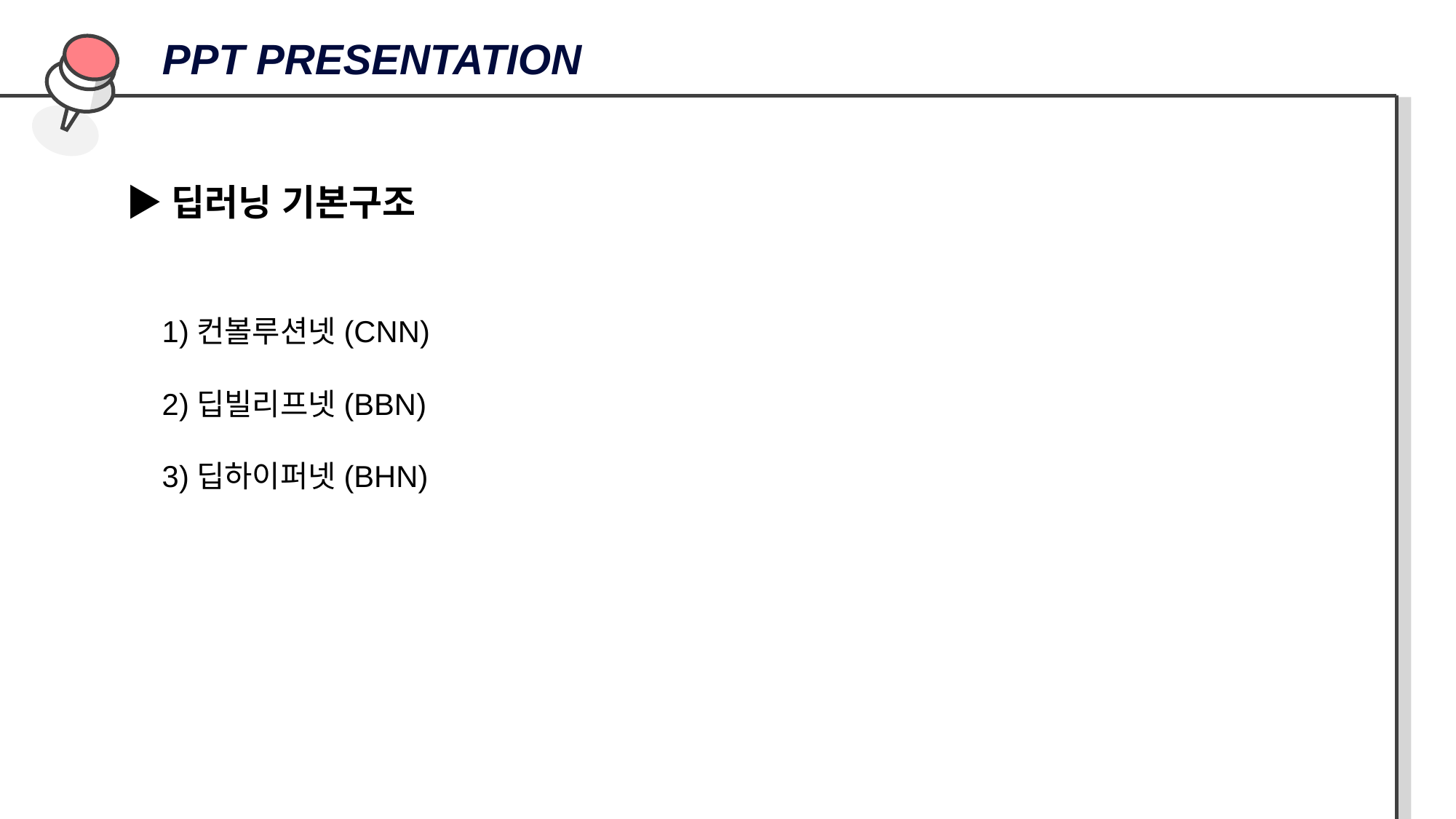

PPT PRESENTATION

▶딥러닝 기본구조
1)컨볼루션넷(CNN)
2)딥빌리프넷(BBN)
3)딥하이퍼넷(BHN)